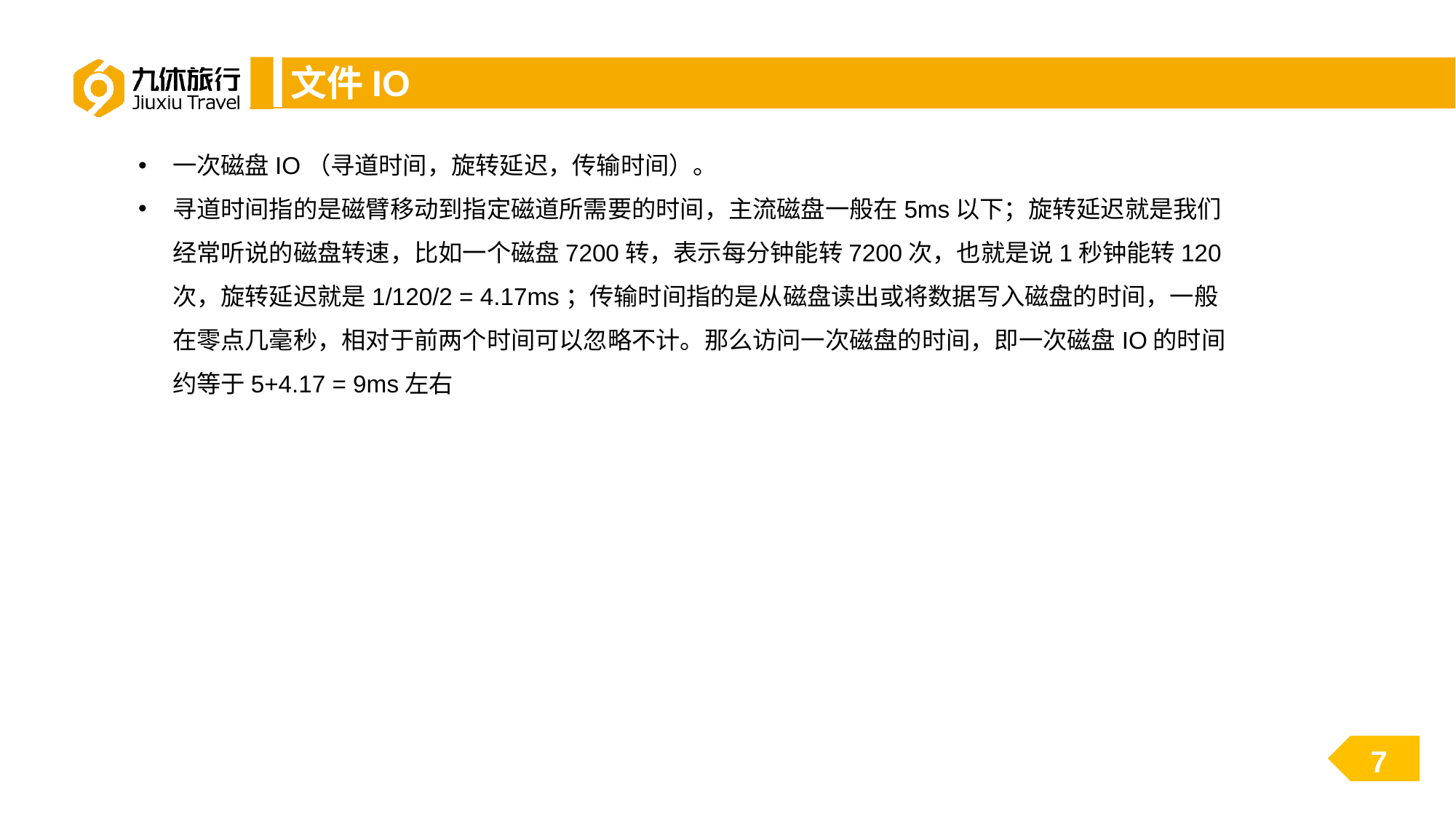

# 文件IO
一次磁盘IO（寻道时间，旋转延迟，传输时间）。
寻道时间指的是磁臂移动到指定磁道所需要的时间，主流磁盘一般在5ms以下；旋转延迟就是我们经常听说的磁盘转速，比如一个磁盘7200转，表示每分钟能转7200次，也就是说1秒钟能转120次，旋转延迟就是1/120/2 = 4.17ms；传输时间指的是从磁盘读出或将数据写入磁盘的时间，一般在零点几毫秒，相对于前两个时间可以忽略不计。那么访问一次磁盘的时间，即一次磁盘IO的时间约等于5+4.17 = 9ms左右
7